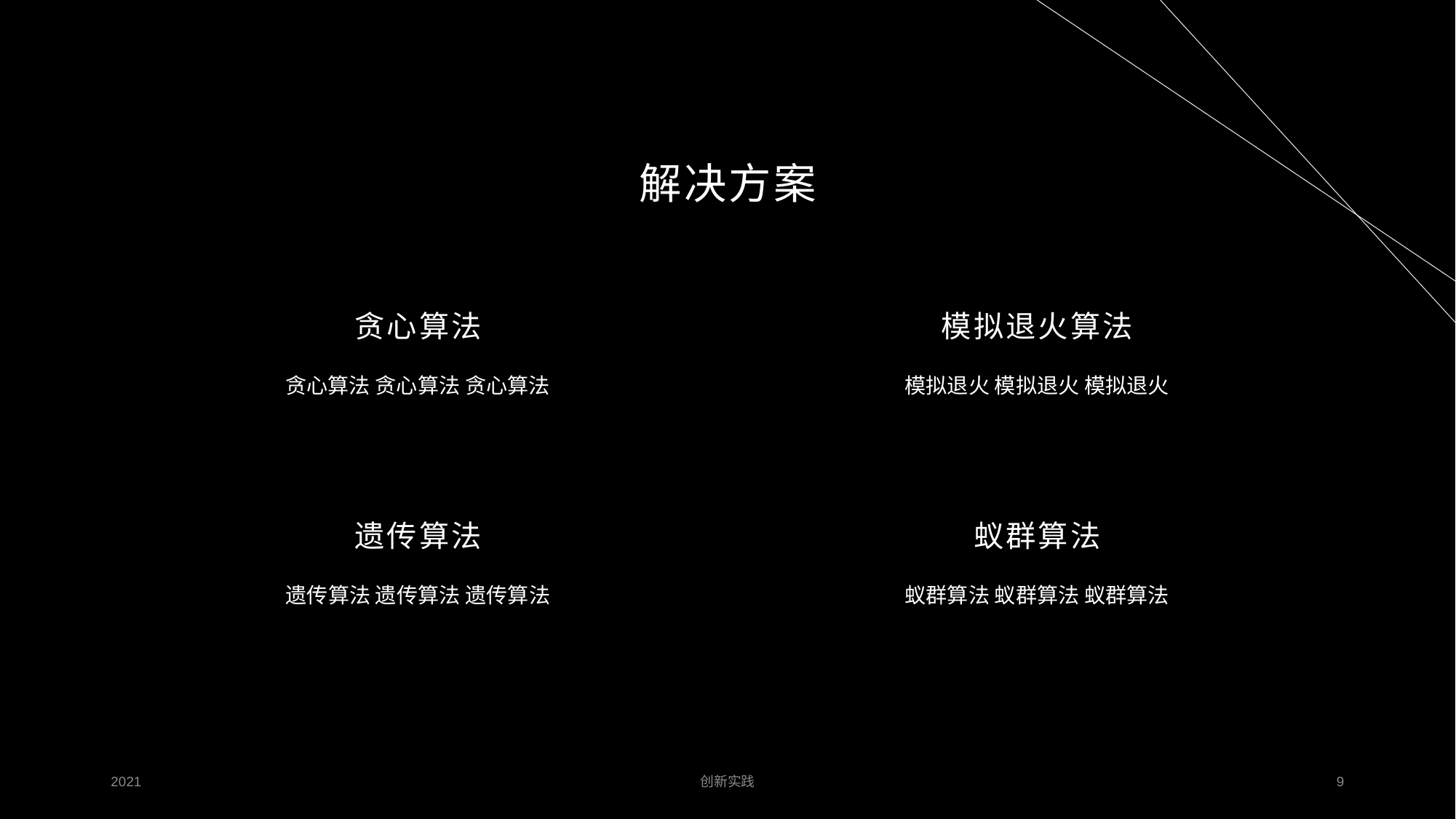

# 解决方案
贪心算法
模拟退火算法
贪心算法 贪心算法 贪心算法

模拟退火 模拟退火 模拟退火

遗传算法
蚁群算法
遗传算法 遗传算法 遗传算法

蚁群算法 蚁群算法 蚁群算法
2021
创新实践
9